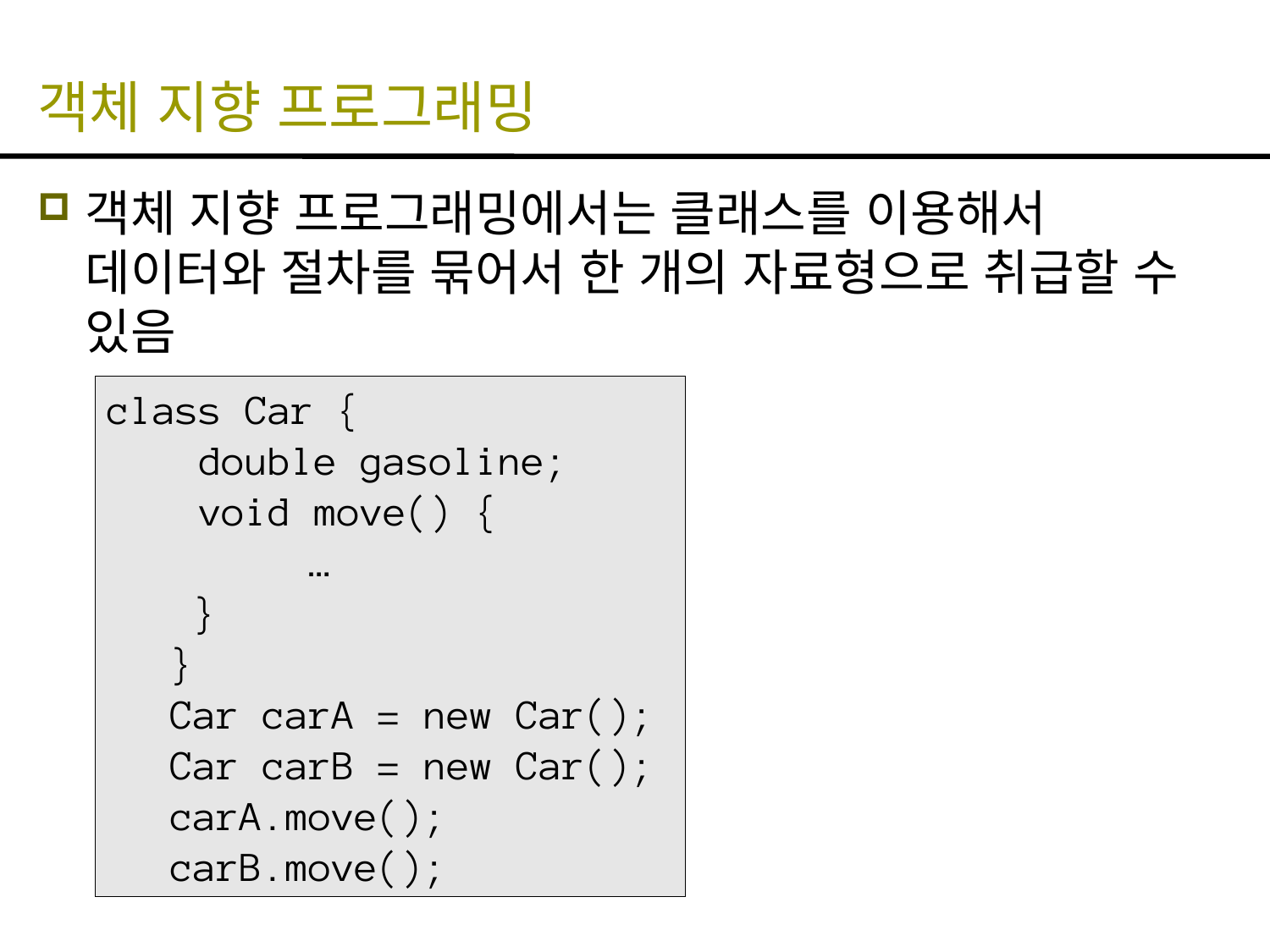

# 객체 지향 프로그래밍
객체 지향 프로그래밍에서는 클래스를 이용해서 데이터와 절차를 묶어서 한 개의 자료형으로 취급할 수 있음
class Car {
    double gasoline;
    void move() {
      …
 }
}
Car carA = new Car();
Car carB = new Car();
carA.move();
carB.move();